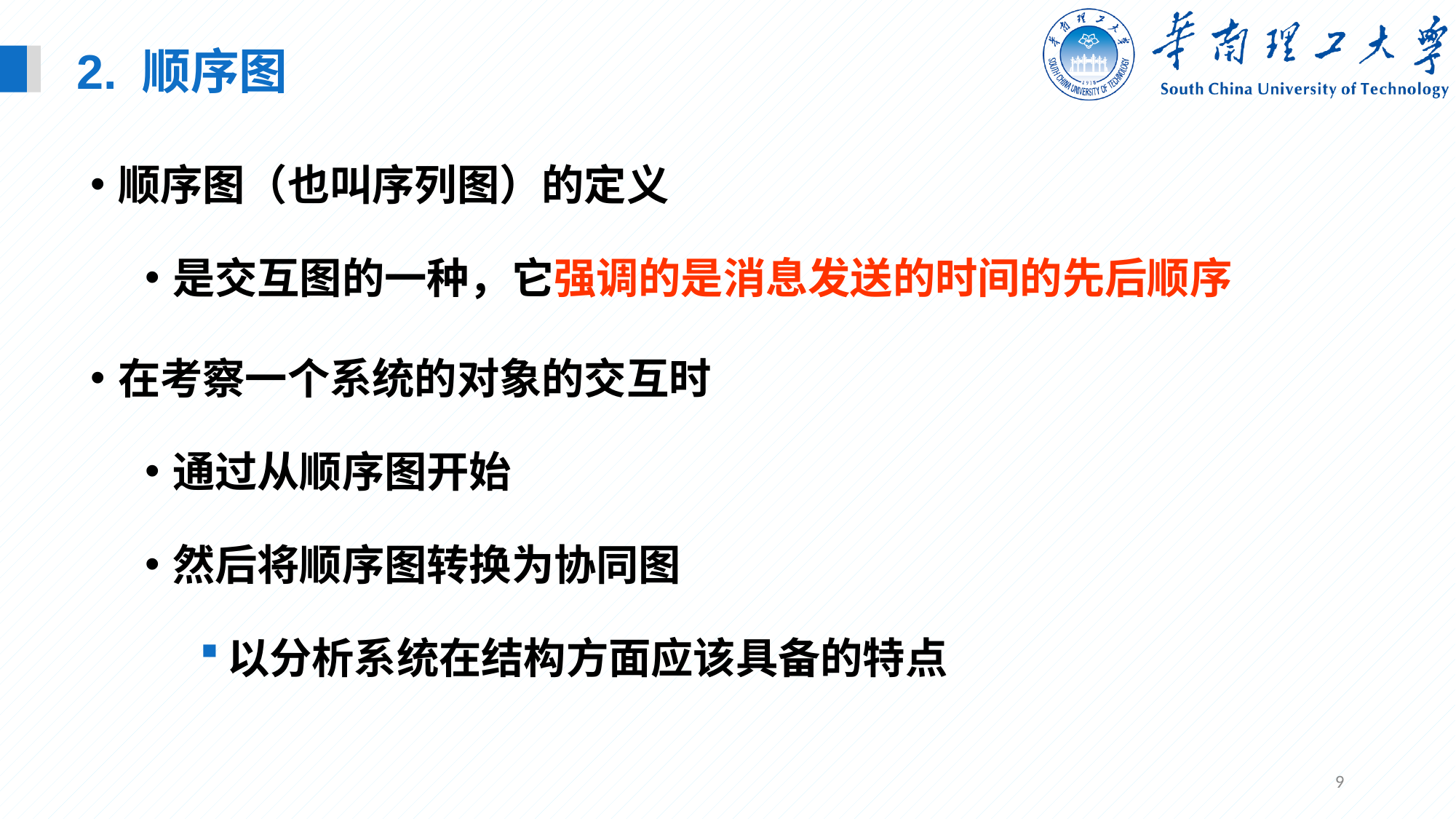

2. 顺序图
顺序图（也叫序列图）的定义
是交互图的一种，它强调的是消息发送的时间的先后顺序
在考察一个系统的对象的交互时
通过从顺序图开始
然后将顺序图转换为协同图
以分析系统在结构方面应该具备的特点

9